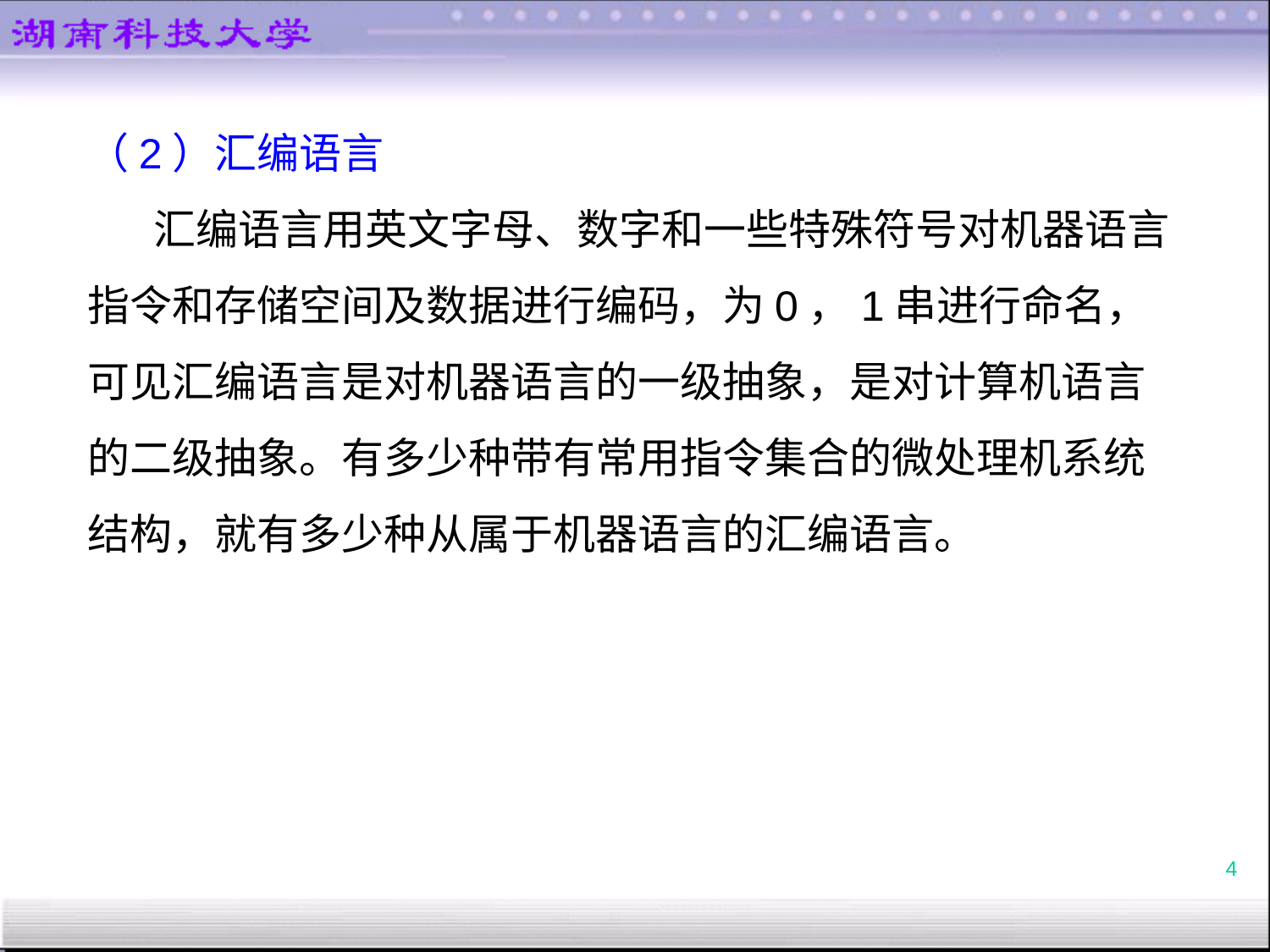

（2）汇编语言
      汇编语言用英文字母、数字和一些特殊符号对机器语言指令和存储空间及数据进行编码，为0，1串进行命名，可见汇编语言是对机器语言的一级抽象，是对计算机语言的二级抽象。有多少种带有常用指令集合的微处理机系统结构，就有多少种从属于机器语言的汇编语言。
4